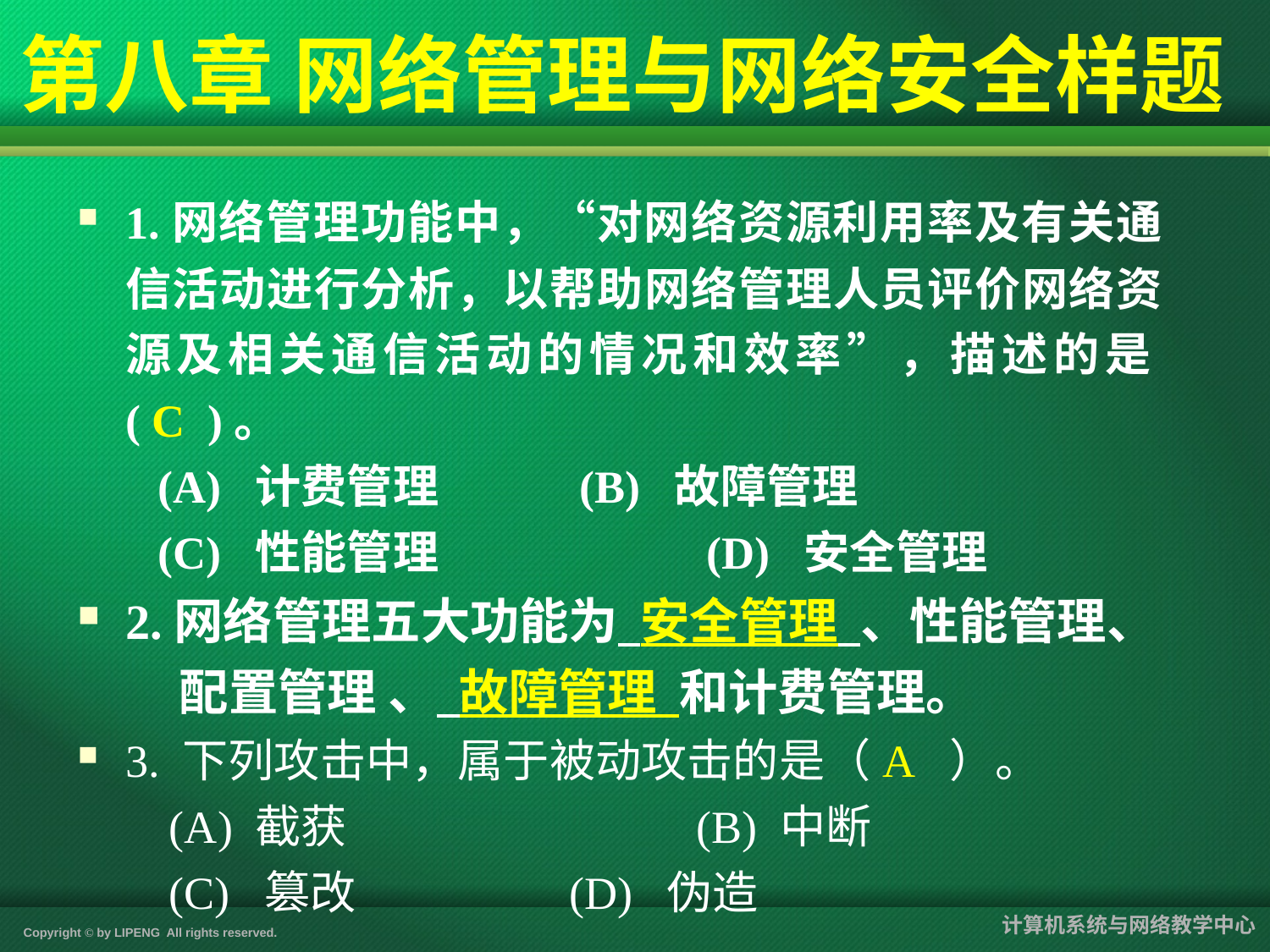

# 第八章 网络管理与网络安全样题
1.网络管理功能中，“对网络资源利用率及有关通信活动进行分析，以帮助网络管理人员评价网络资源及相关通信活动的情况和效率”，描述的是( C  )。
       (A)  计费管理    	      (B)  故障管理
       (C)  性能管理		      (D)  安全管理
2.网络管理五大功能为  安全管理  、性能管理、
        配置管理 、  故障管理  和计费管理。
3. 下列攻击中，属于被动攻击的是（A  ）。
        (A) 截获    	    	     (B) 中断
        (C)  篡改		     (D)  伪造